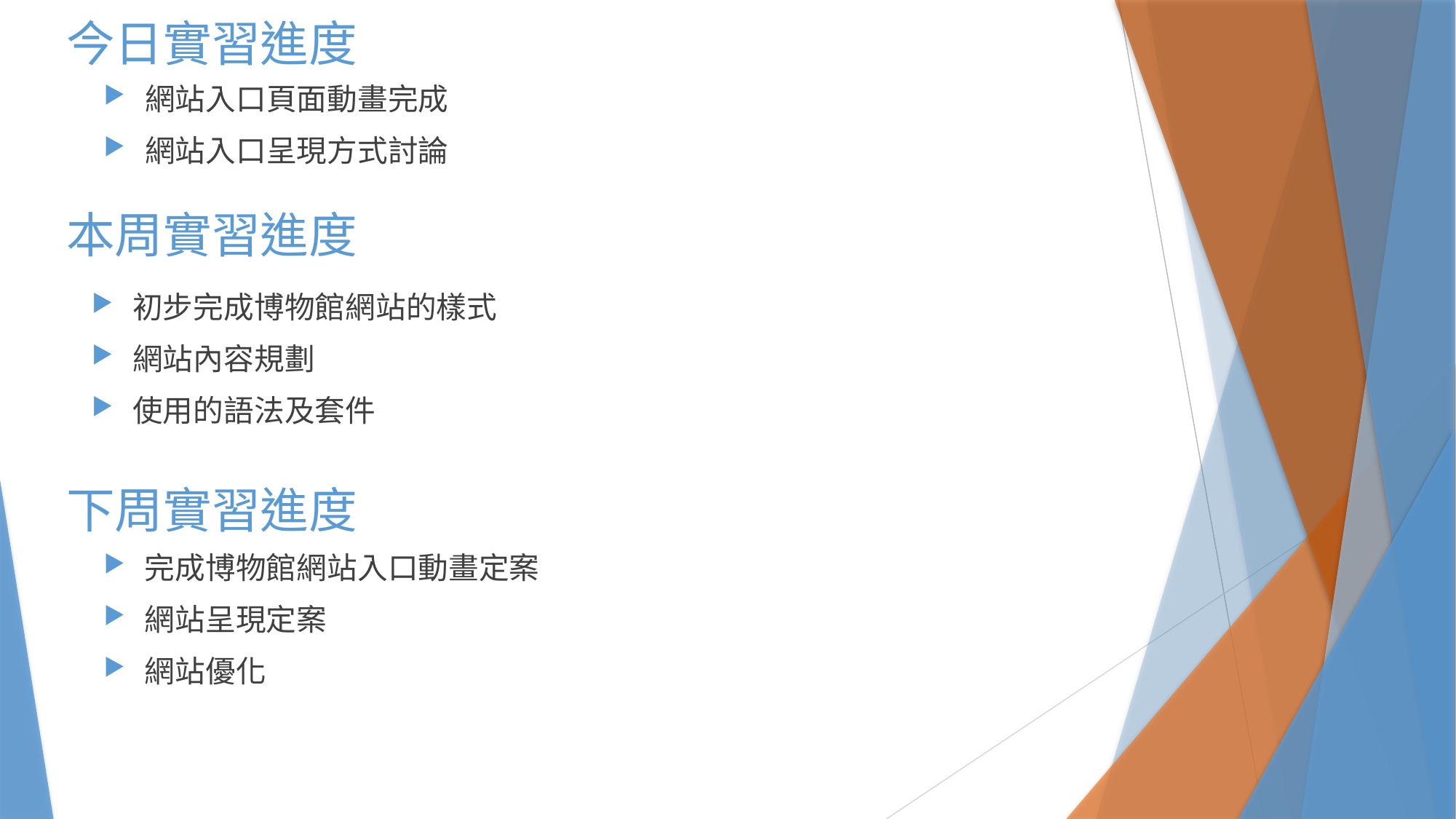

今日實習進度
網站入口頁面動畫完成
網站入口呈現方式討論
# 本周實習進度
初步完成博物館網站的樣式
網站內容規劃
使用的語法及套件

下周實習進度
完成博物館網站入口動畫定案
網站呈現定案
網站優化